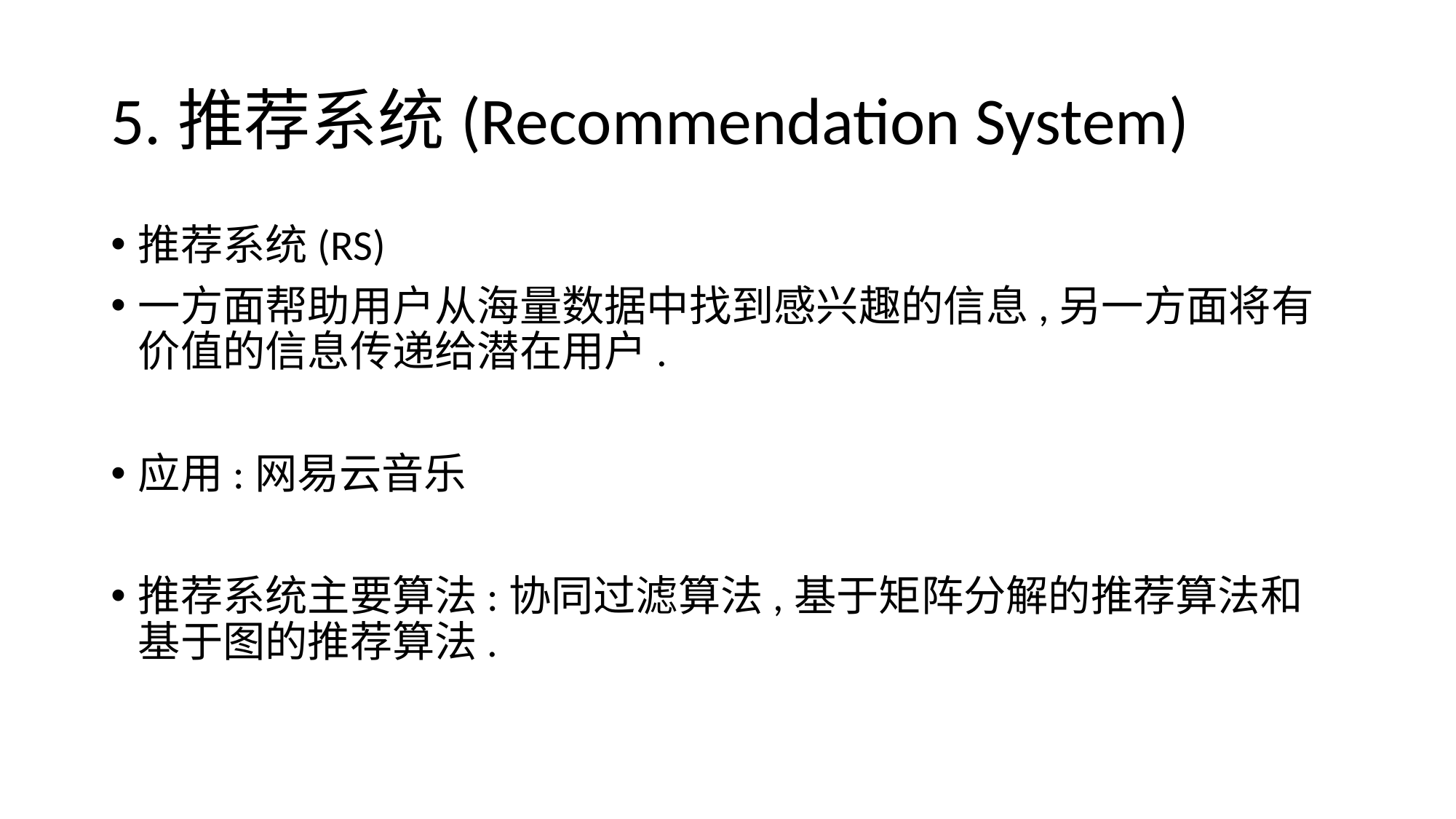

# 5.推荐系统(Recommendation System)
推荐系统(RS)
一方面帮助用户从海量数据中找到感兴趣的信息,另一方面将有价值的信息传递给潜在用户.

应用:网易云音乐

推荐系统主要算法:协同过滤算法,基于矩阵分解的推荐算法和基于图的推荐算法.